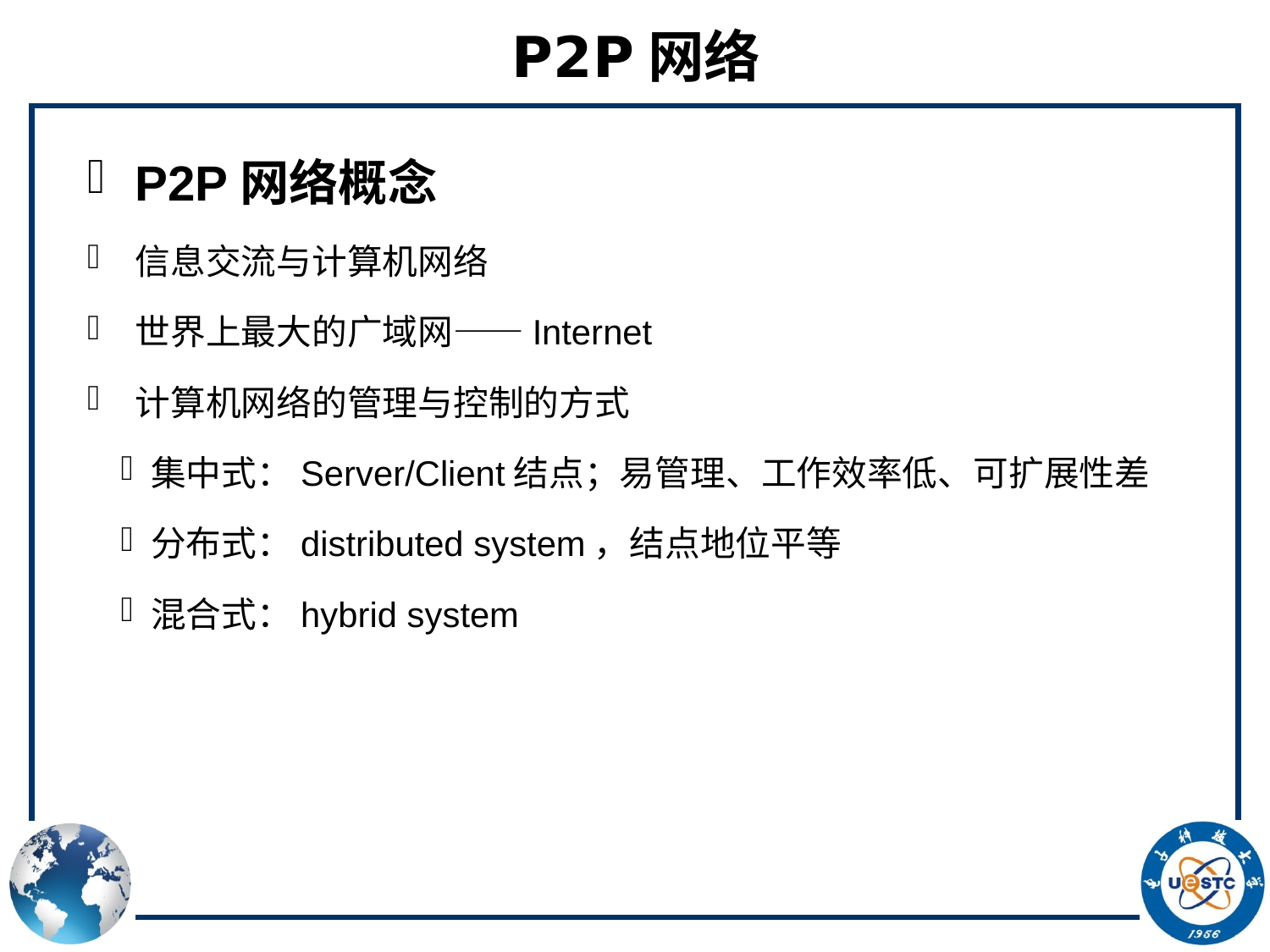

# P2P网络
P2P网络概念
信息交流与计算机网络
世界上最大的广域网——Internet
计算机网络的管理与控制的方式
集中式：Server/Client结点；易管理、工作效率低、可扩展性差
分布式：distributed system，结点地位平等
混合式：hybrid system